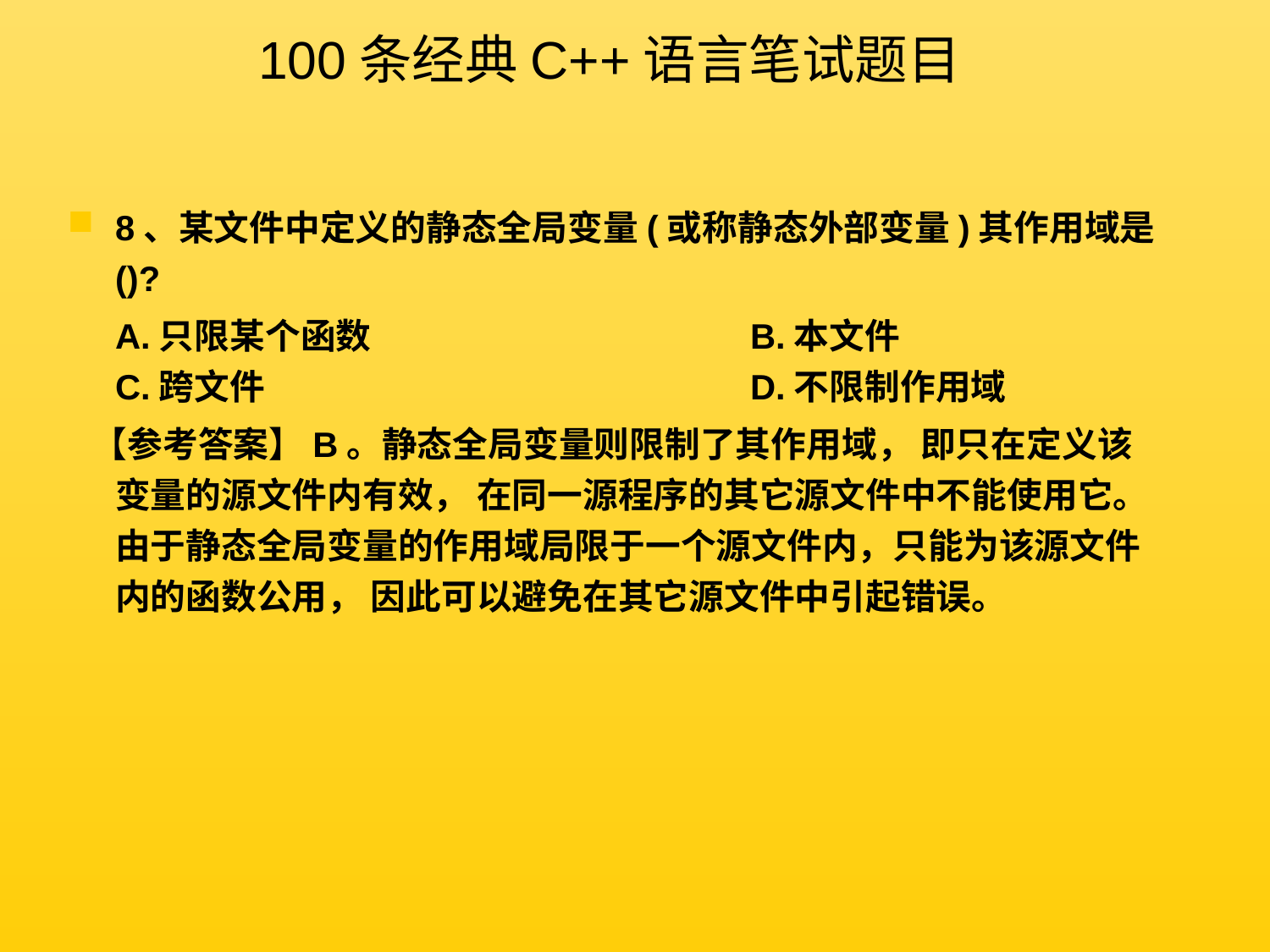

100条经典C++语言笔试题目
8、某文件中定义的静态全局变量(或称静态外部变量)其作用域是 ()?
	A.只限某个函数	 		B.本文件		    C.跨文件 				D.不限制作用域
  【参考答案】B。静态全局变量则限制了其作用域， 即只在定义该变量的源文件内有效， 在同一源程序的其它源文件中不能使用它。由于静态全局变量的作用域局限于一个源文件内，只能为该源文件内的函数公用， 因此可以避免在其它源文件中引起错误。